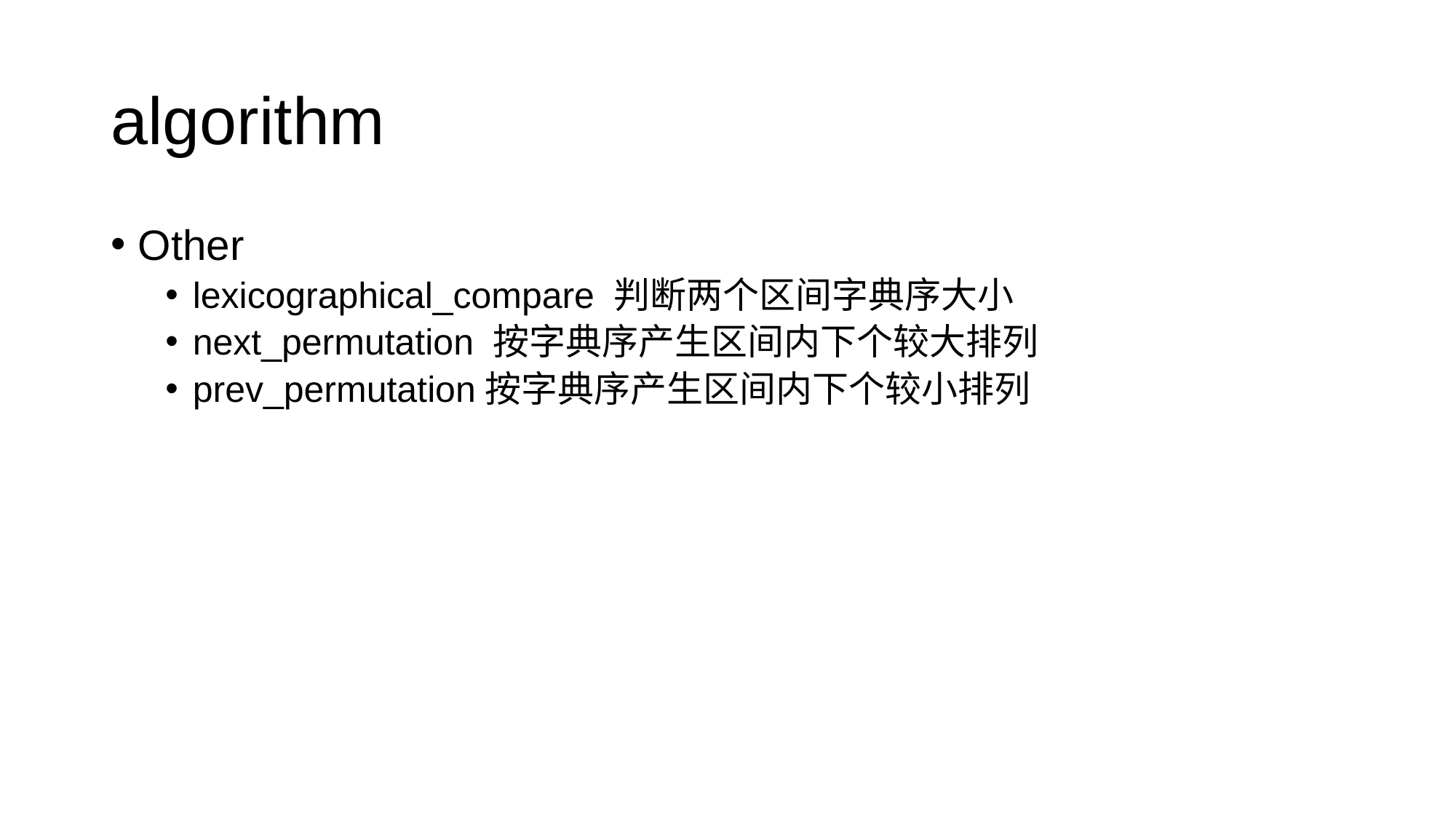

# algorithm
Other
lexicographical_compare 判断两个区间字典序大小
next_permutation 按字典序产生区间内下个较大排列
prev_permutation按字典序产生区间内下个较小排列